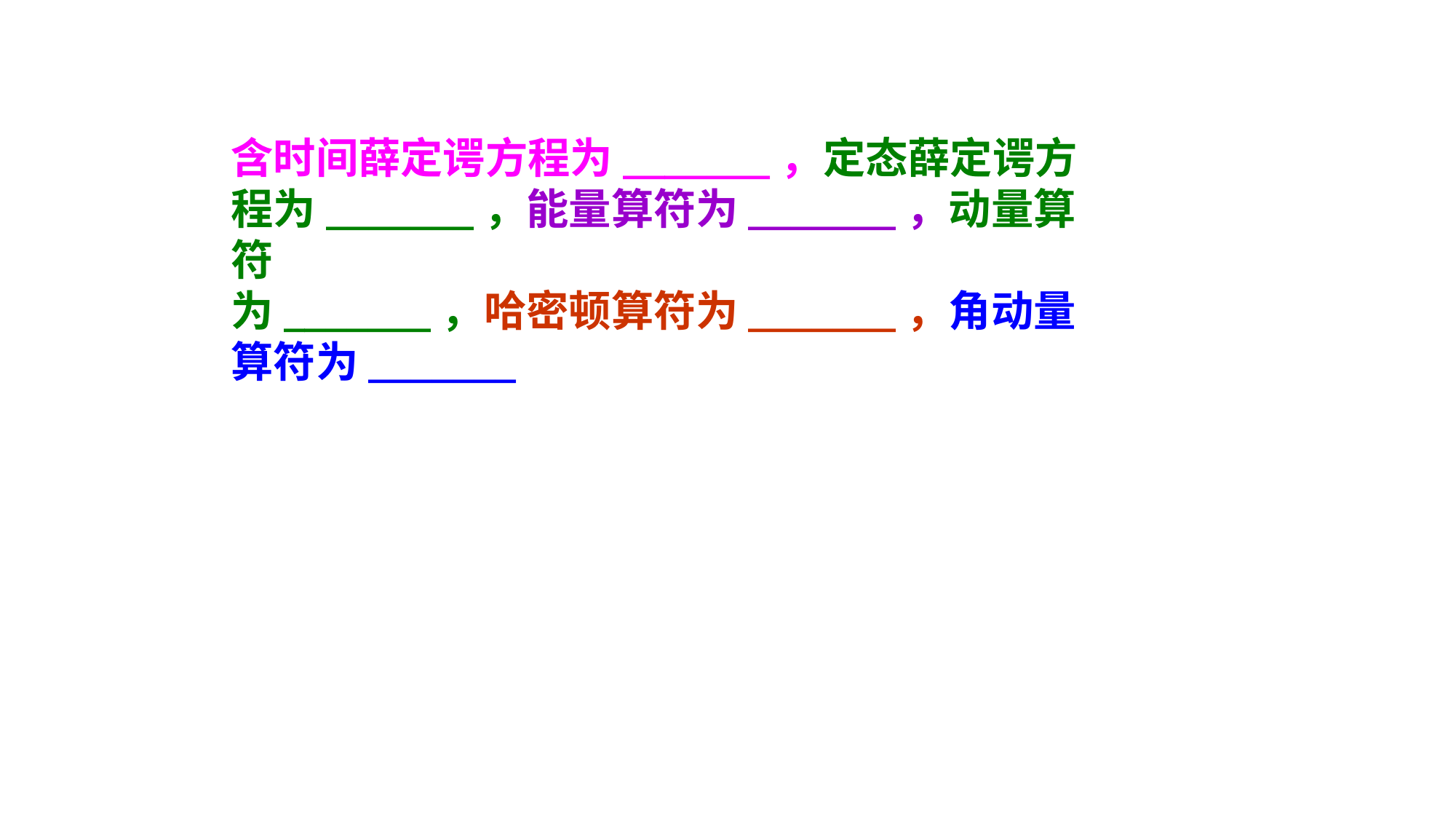

含时间薛定谔方程为_______，定态薛定谔方程为_______，能量算符为_______，动量算符
为_______，哈密顿算符为_______，角动量算符为_______